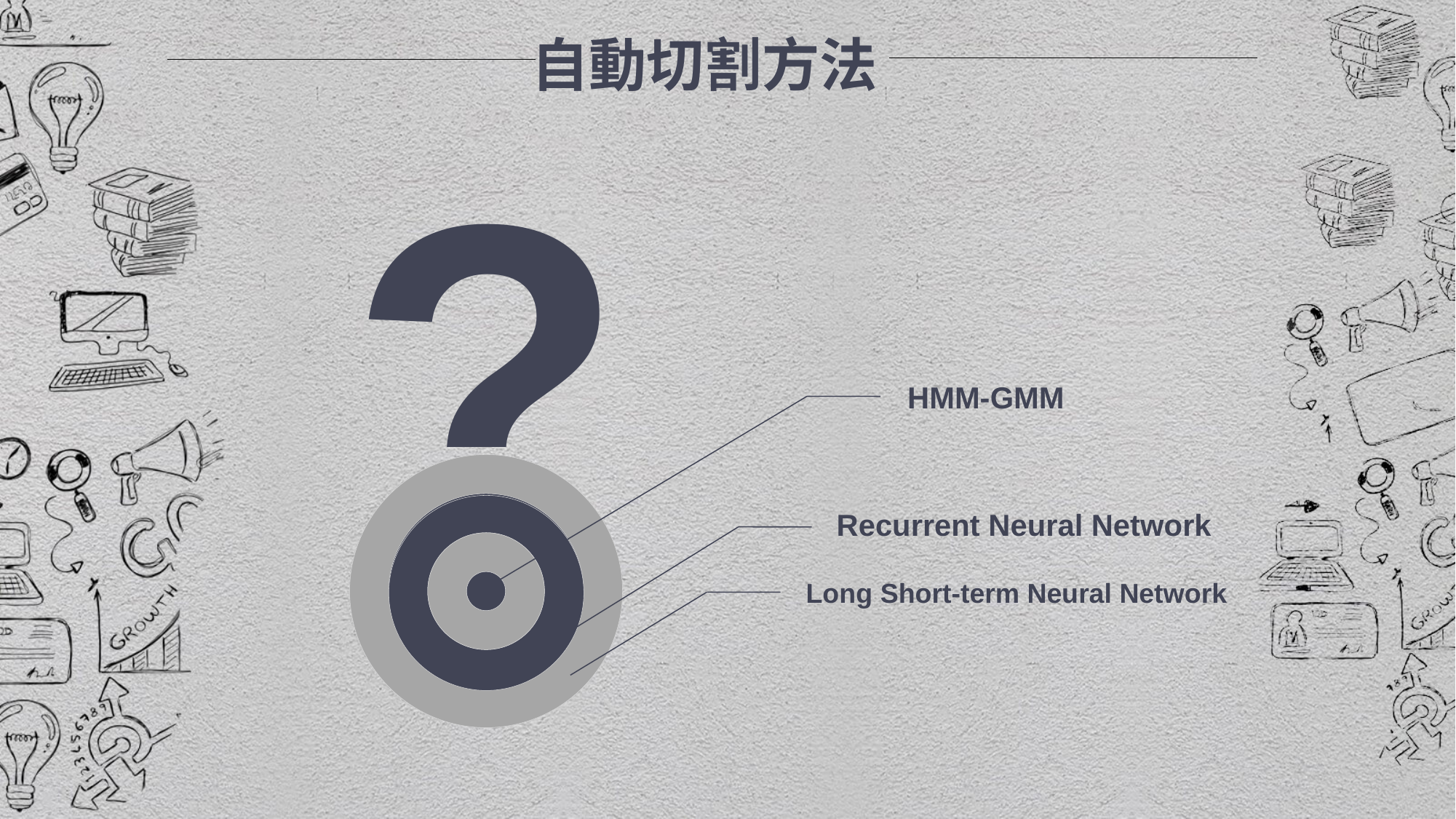

自動切割方法
?

HMM-GMM

Recurrent Neural Network

Long Short-term Neural Network